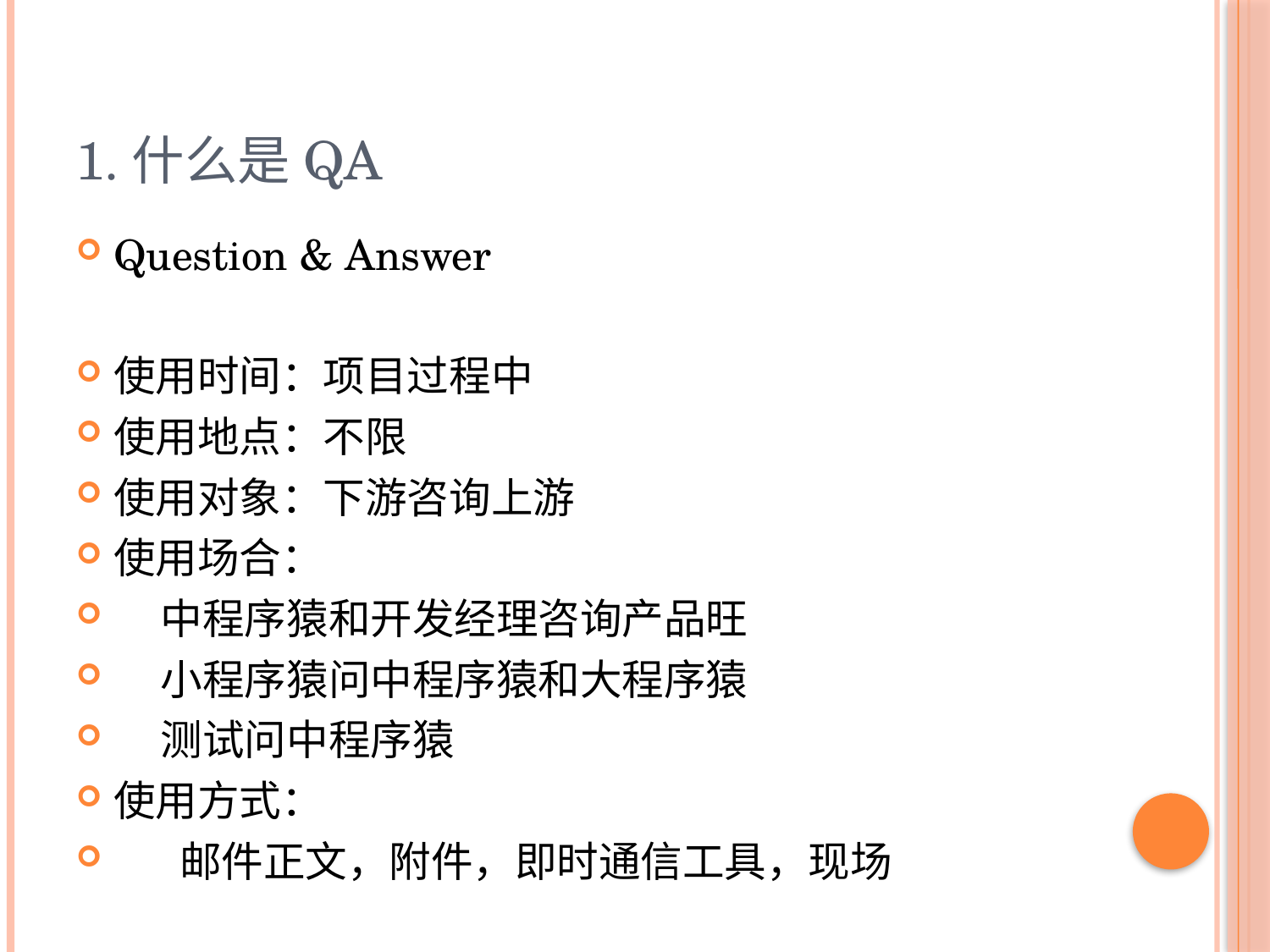

# 1.什么是QA
Question & Answer

使用时间：项目过程中
使用地点：不限
使用对象：下游咨询上游
使用场合：
    中程序猿和开发经理咨询产品旺
    小程序猿问中程序猿和大程序猿
    测试问中程序猿
使用方式：
      邮件正文，附件，即时通信工具，现场